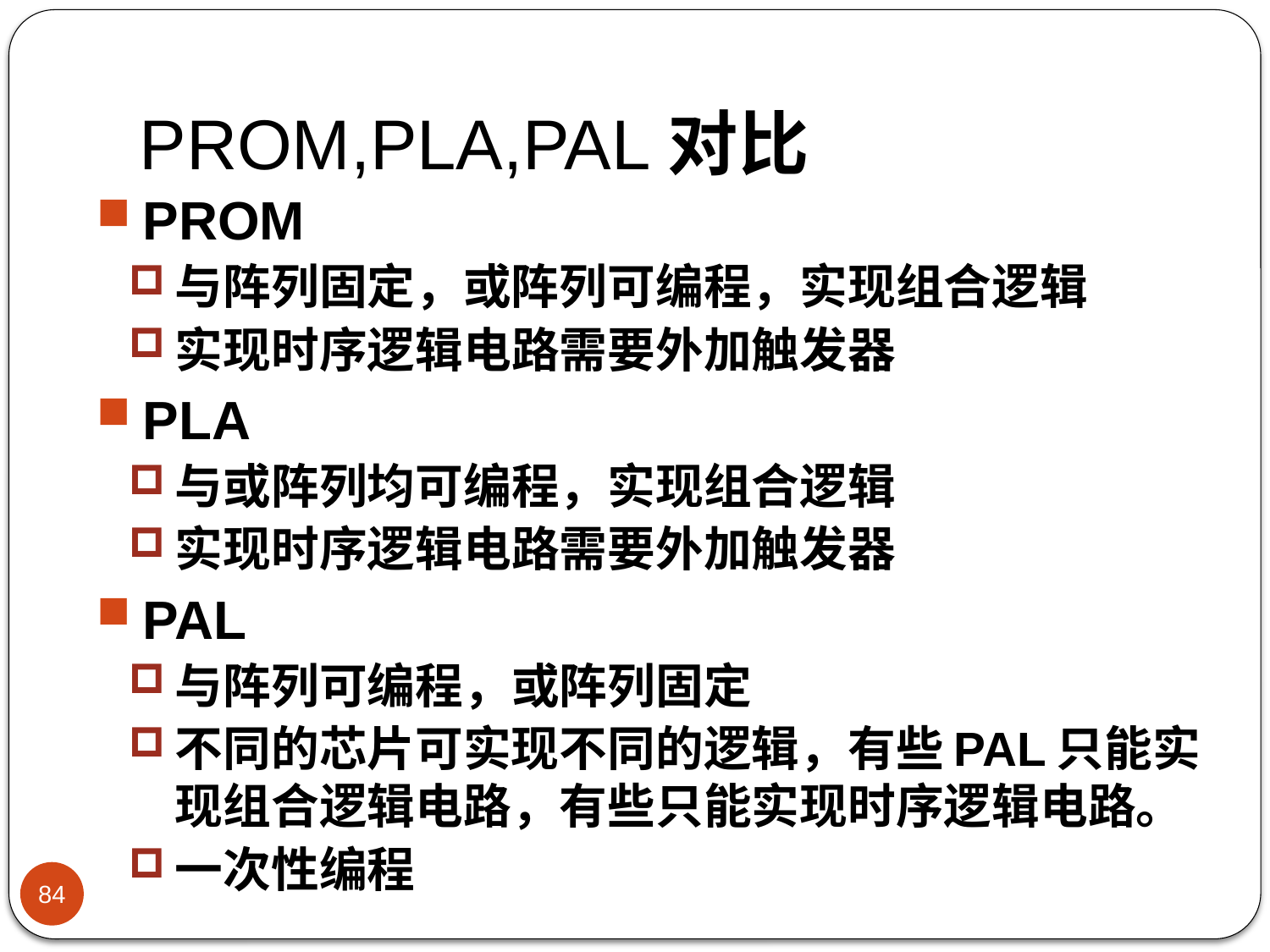

# PROM,PLA,PAL对比
PROM
与阵列固定，或阵列可编程，实现组合逻辑
实现时序逻辑电路需要外加触发器
PLA
与或阵列均可编程，实现组合逻辑
实现时序逻辑电路需要外加触发器
PAL
与阵列可编程，或阵列固定
不同的芯片可实现不同的逻辑，有些PAL只能实现组合逻辑电路，有些只能实现时序逻辑电路。
一次性编程
84